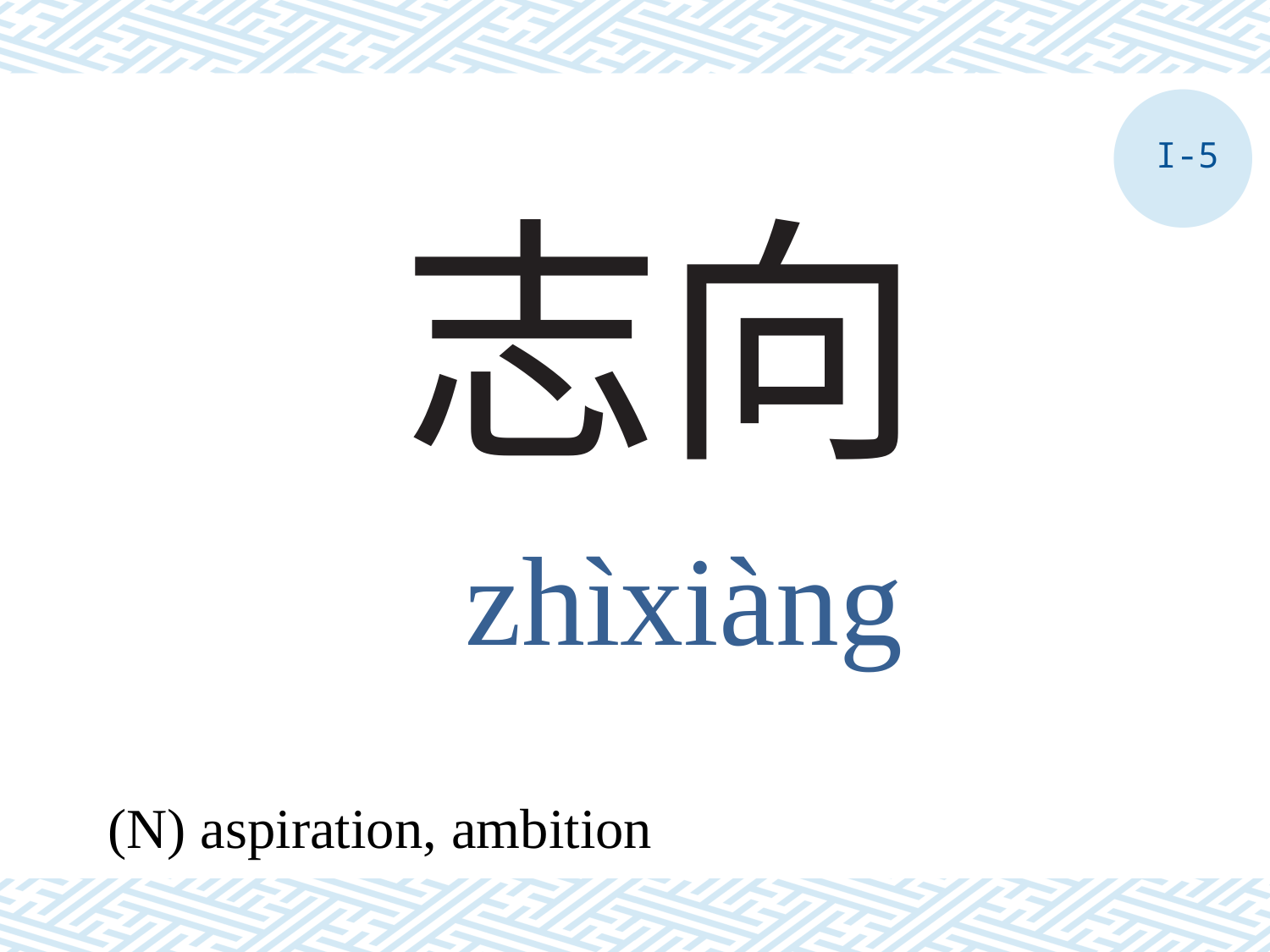

I-5

# 志向
zhìxiàng
(N) aspiration, ambition